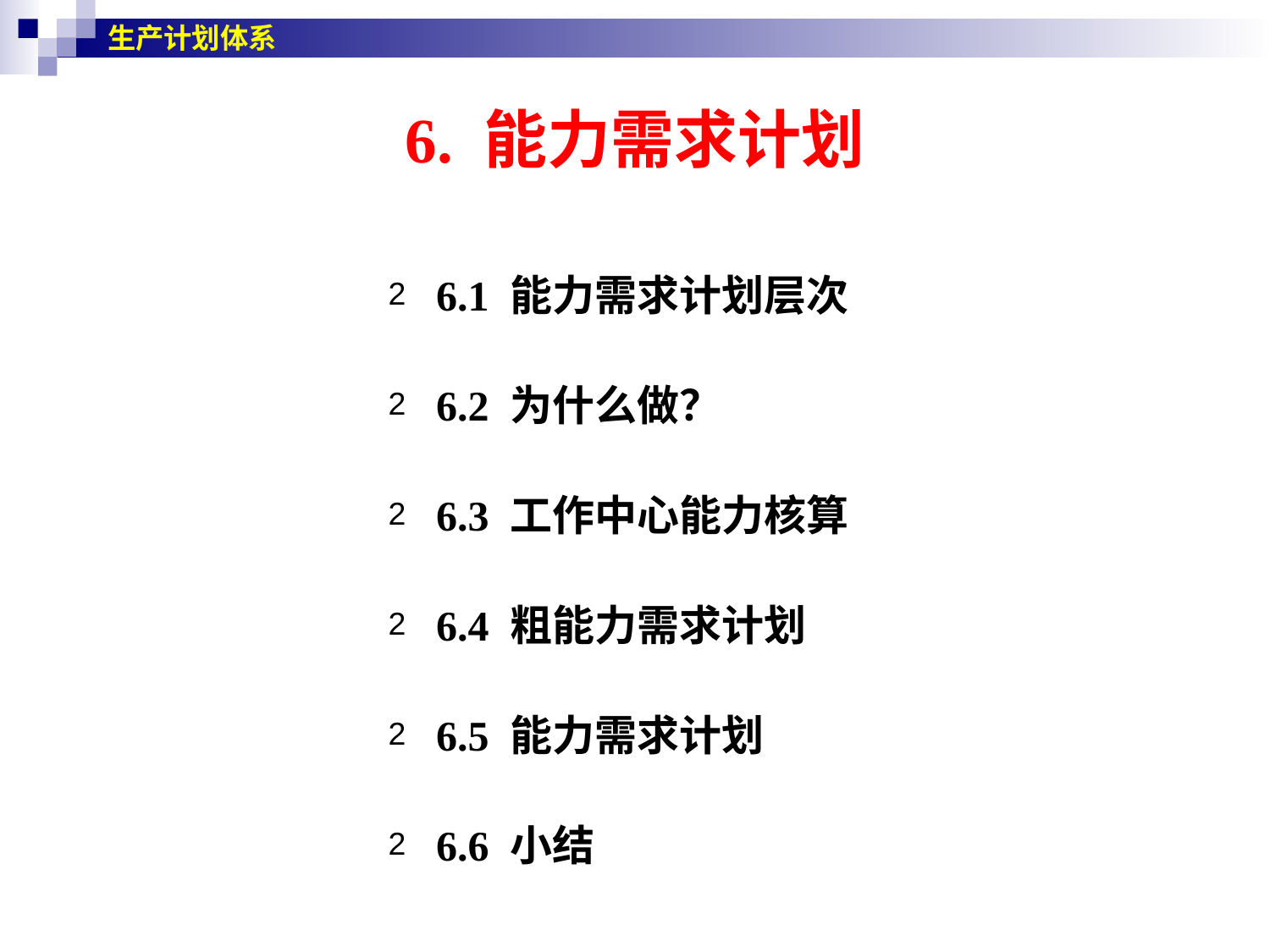

生产计划体系
# 6. 能力需求计划
6.1 能力需求计划层次
6.2 为什么做？
6.3 工作中心能力核算
6.4 粗能力需求计划
6.5 能力需求计划
6.6 小结